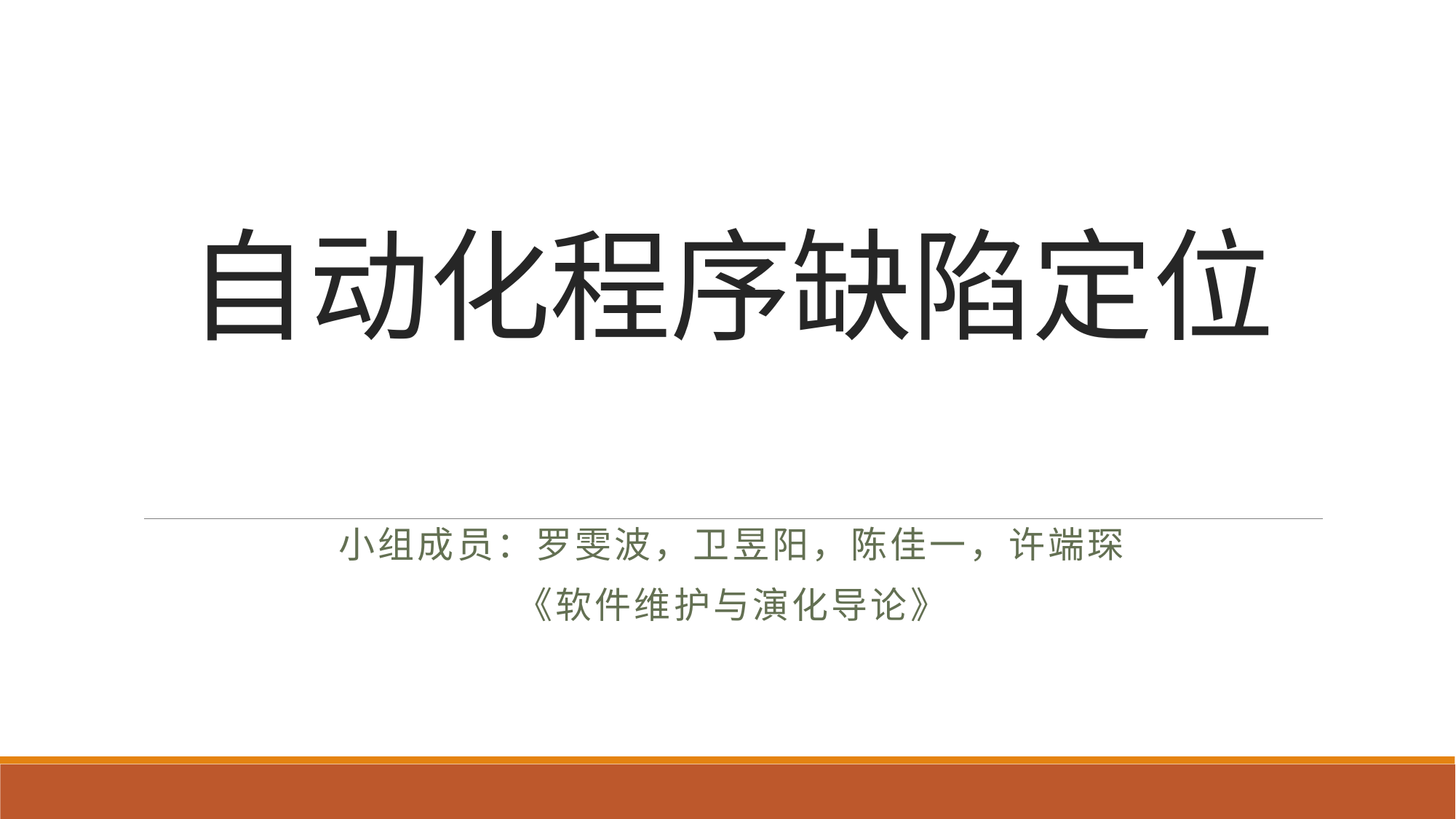

# 自动化程序缺陷定位
小组成员：罗雯波，卫昱阳，陈佳一，许端琛
《软件维护与演化导论》